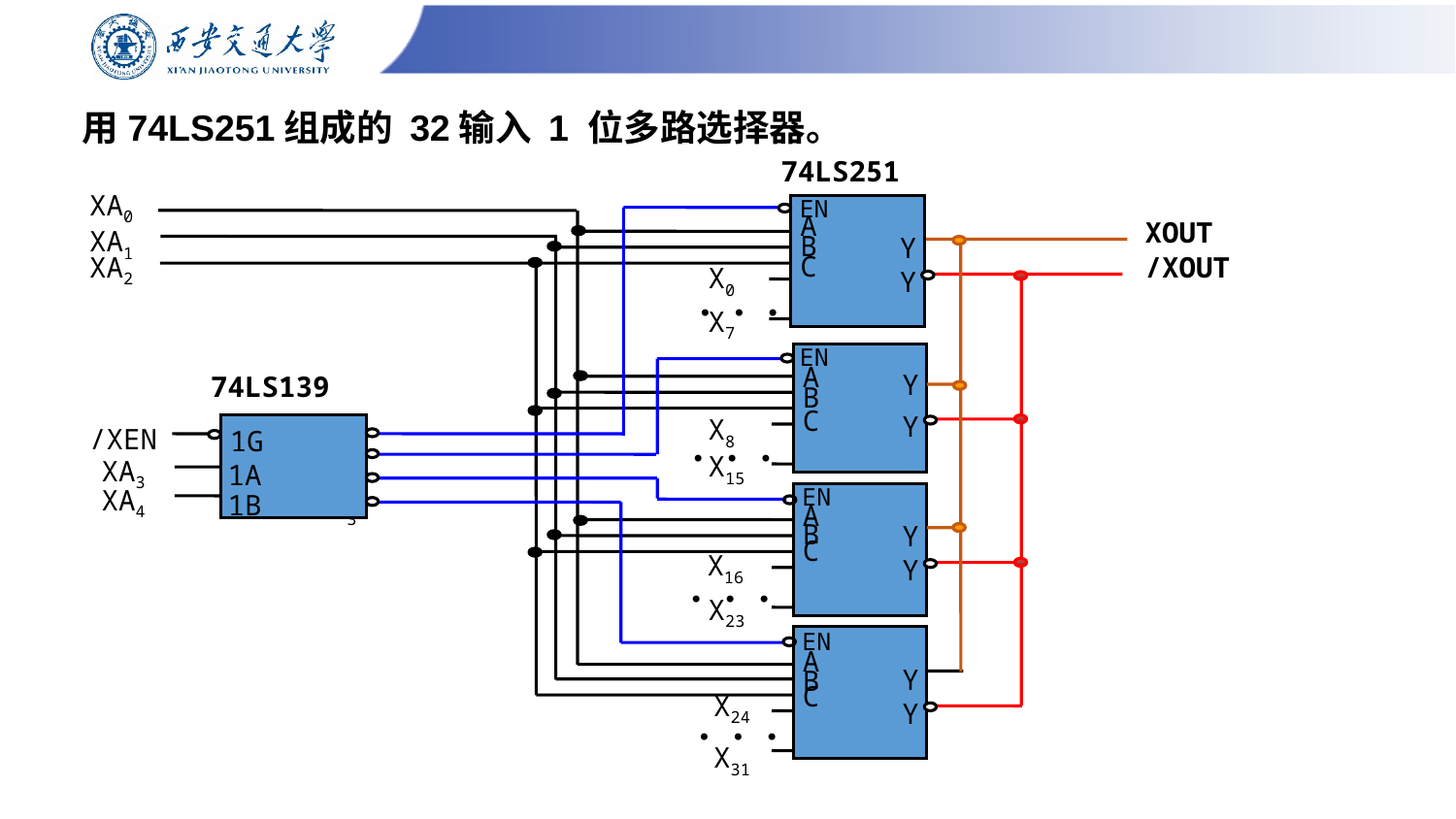

# 用74LS251组成的 32输入 1 位多路选择器。
74LS251
XA0
EN

A

XOUT

XA1
B
Y

C
/XOUT

XA2

X0
Y

•••
X7

EN

A

Y
74LS139

B

C
Y
X8

1Y0
/XEN

1G

1Y1
•••
X15
XA3
1A

1Y2

EN
XA4

1B
1Y3

A

B
Y

C

X16
Y

•••
X23

EN

A

Y
B

C

X24
Y

•••
X31